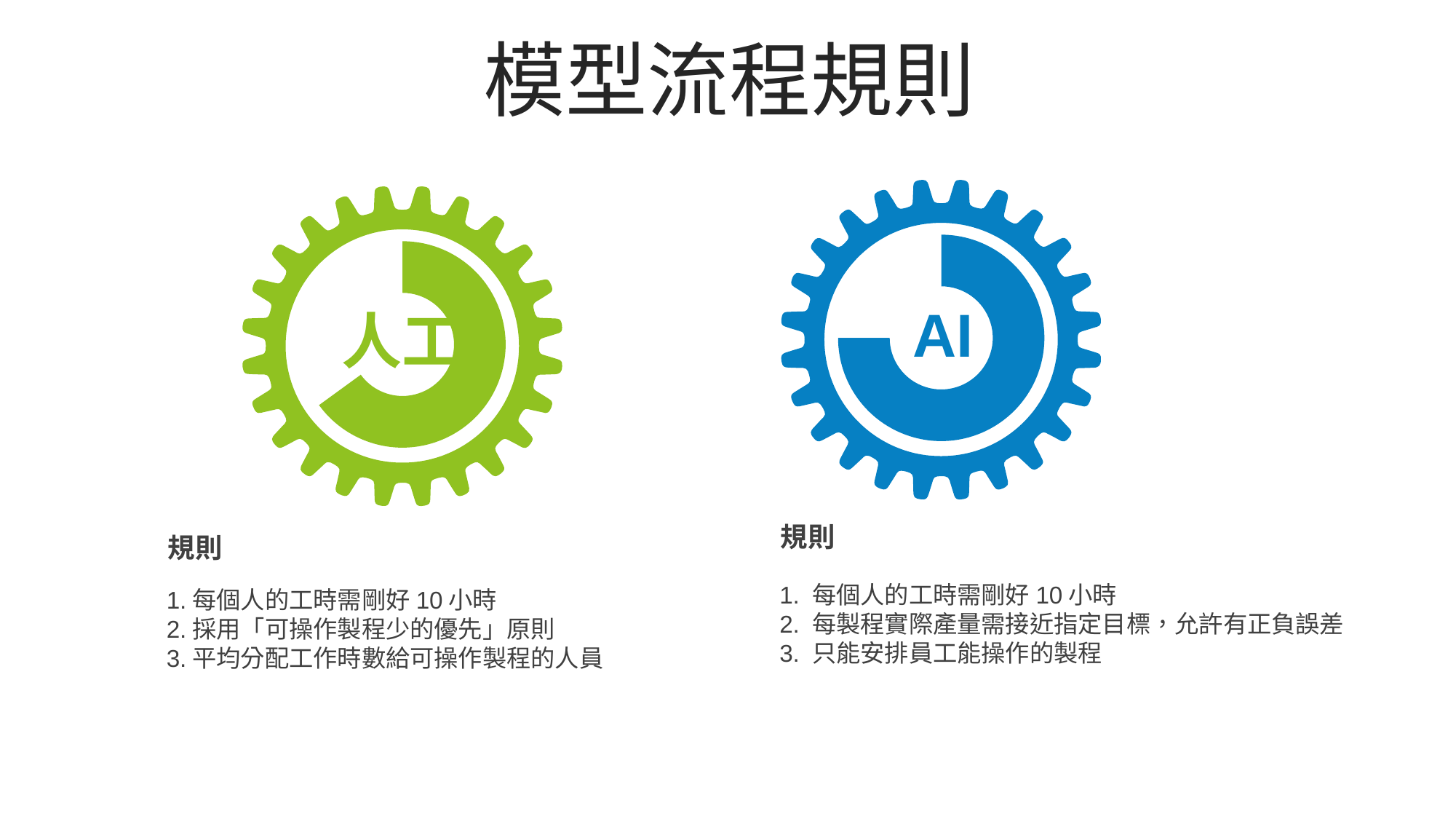

模型流程規則

### Chart

| Category | Sales |
|---|---|
| 1st Qtr | 75.0 |
| 2nd Qtr | 25.0 |

### Chart

| Category | Sales |
|---|---|
| 1st Qtr | 65.0 |
| 2nd Qtr | 35.0 |
AI
人工
規則
1. 每個人的工時需剛好10小時
2. 每製程實際產量需接近指定目標，允許有正負誤差
3. 只能安排員工能操作的製程
規則
1.每個人的工時需剛好10小時
2.採用「可操作製程少的優先」原則
3.平均分配工作時數給可操作製程的人員